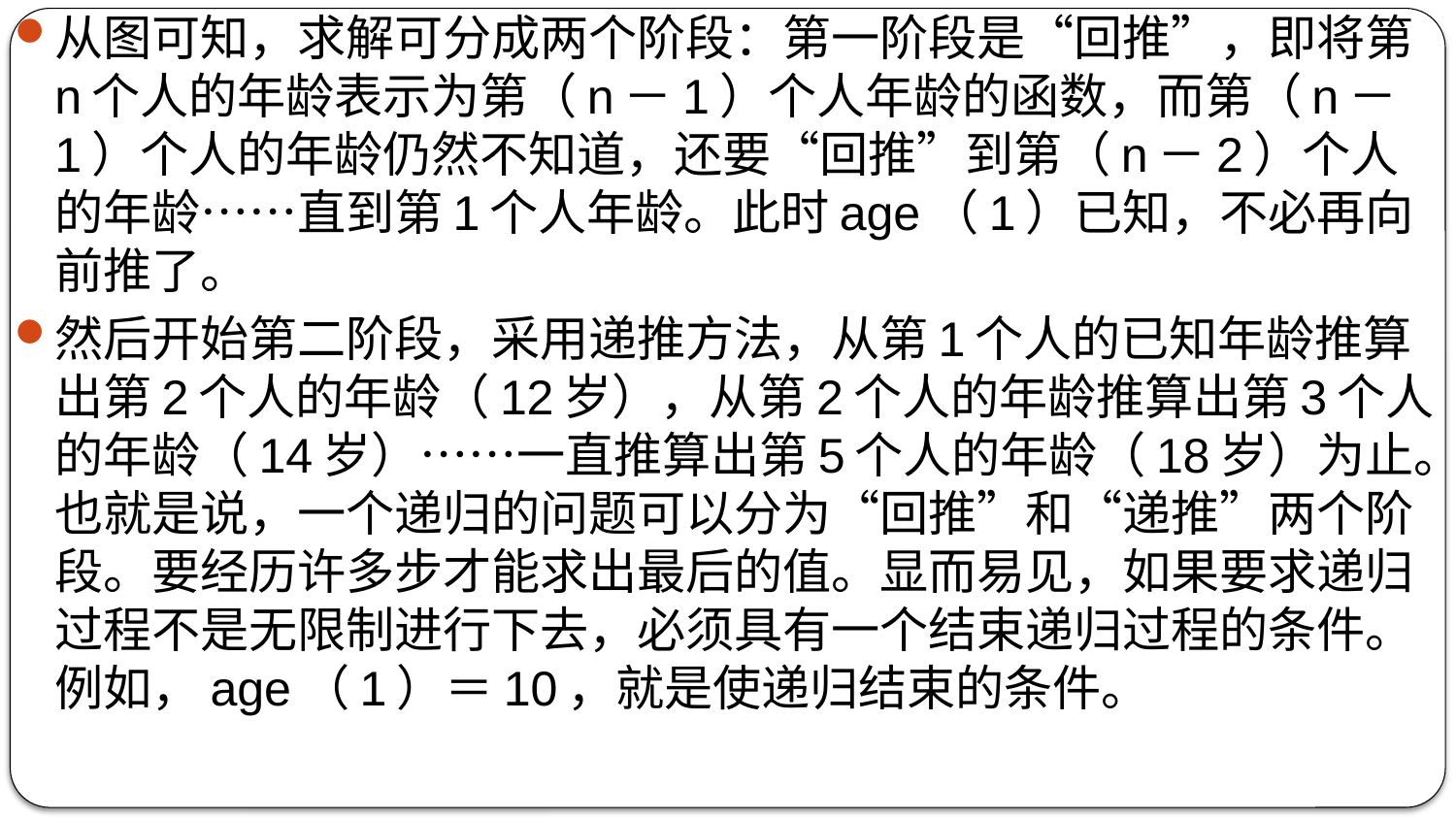

从图可知，求解可分成两个阶段：第一阶段是“回推”，即将第n个人的年龄表示为第（n－1）个人年龄的函数，而第（n－1）个人的年龄仍然不知道，还要“回推”到第（n－2）个人的年龄……直到第1个人年龄。此时age（1）已知，不必再向前推了。
然后开始第二阶段，采用递推方法，从第1个人的已知年龄推算出第2个人的年龄（12岁），从第2个人的年龄推算出第3个人的年龄（14岁）……一直推算出第5个人的年龄（18岁）为止。也就是说，一个递归的问题可以分为“回推”和“递推”两个阶段。要经历许多步才能求出最后的值。显而易见，如果要求递归过程不是无限制进行下去，必须具有一个结束递归过程的条件。例如，age（1）＝10，就是使递归结束的条件。
#